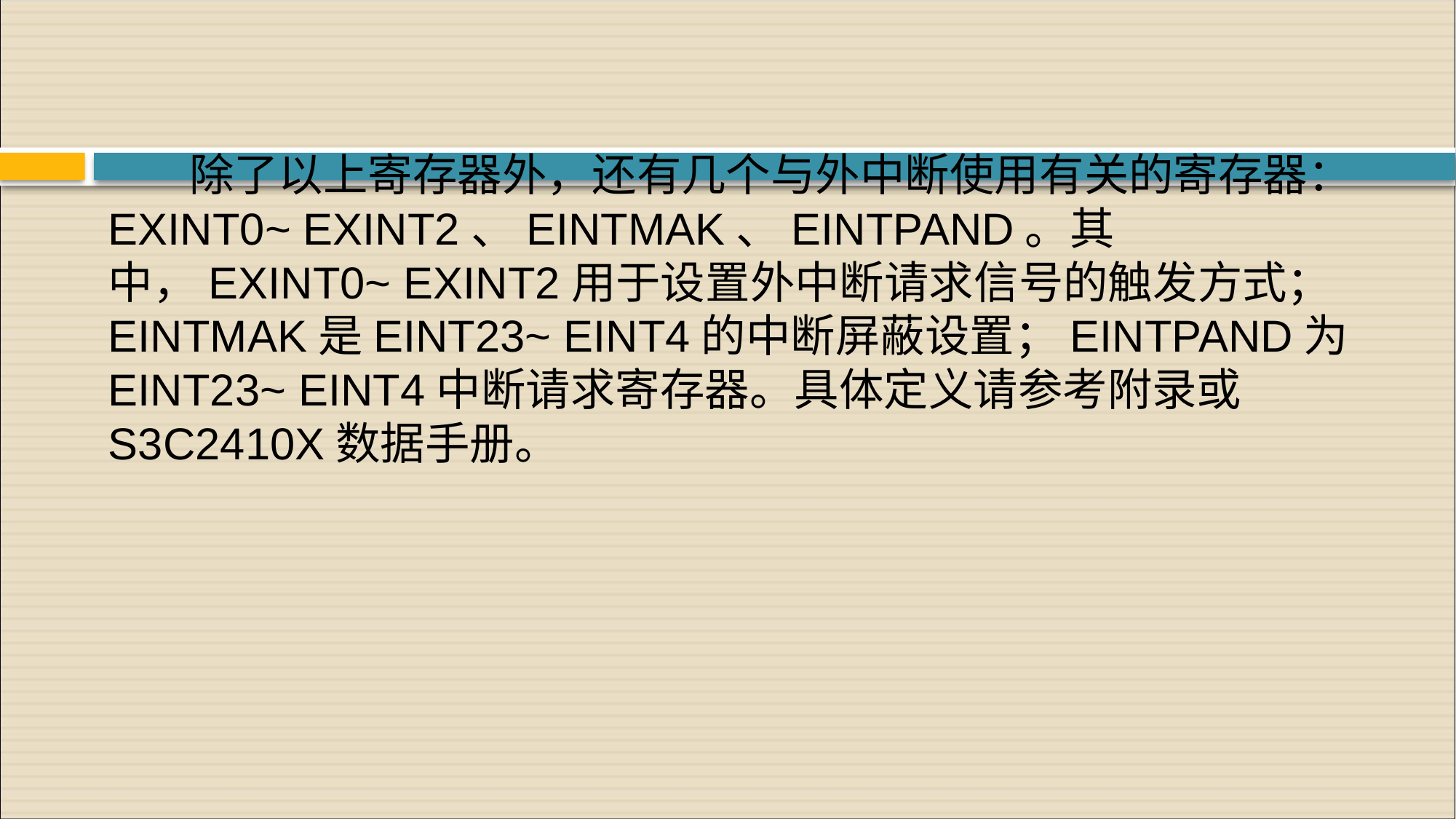

#
       除了以上寄存器外，还有几个与外中断使用有关的寄存器：EXINT0~ EXINT2、EINTMAK、EINTPAND。其中，EXINT0~ EXINT2用于设置外中断请求信号的触发方式；EINTMAK是EINT23~ EINT4的中断屏蔽设置；EINTPAND为EINT23~ EINT4中断请求寄存器。具体定义请参考附录或S3C2410X数据手册。